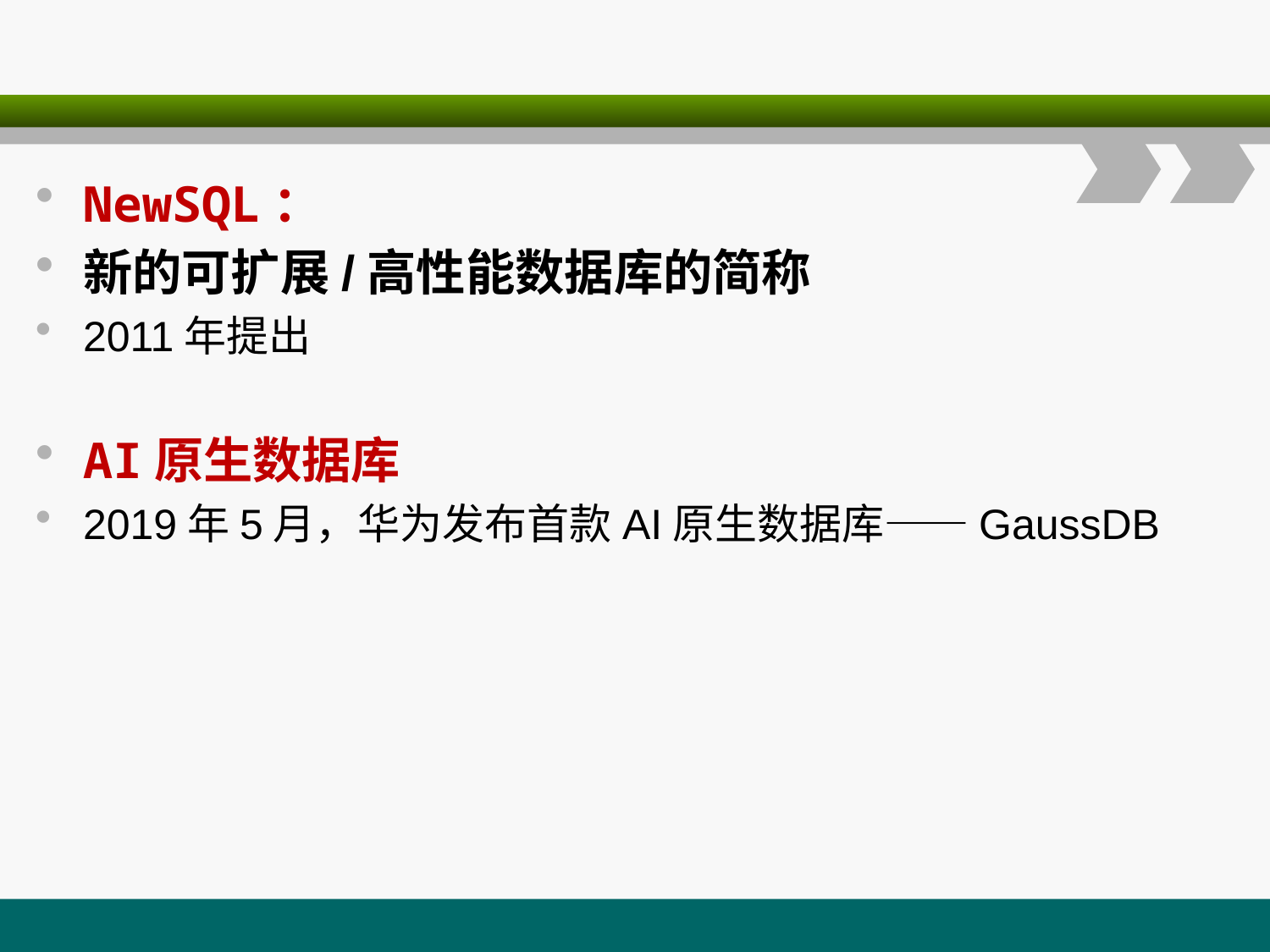

#
NewSQL：
新的可扩展/高性能数据库的简称
2011年提出

AI原生数据库
2019年5月，华为发布首款AI原生数据库——GaussDB